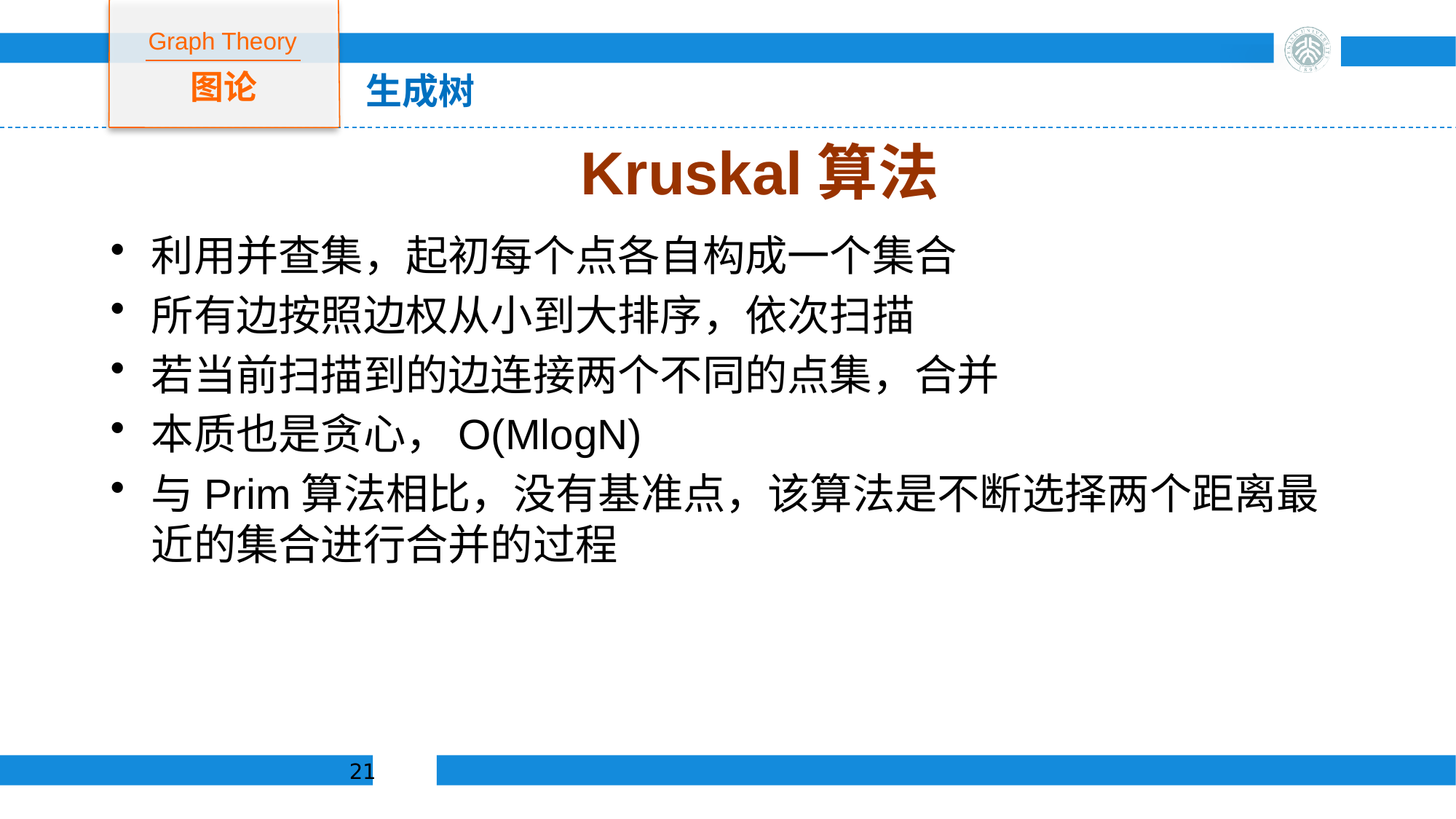

Graph Theory
图论
生成树
# Kruskal算法
利用并查集，起初每个点各自构成一个集合
所有边按照边权从小到大排序，依次扫描
若当前扫描到的边连接两个不同的点集，合并
本质也是贪心，O(MlogN)
与Prim算法相比，没有基准点，该算法是不断选择两个距离最近的集合进行合并的过程